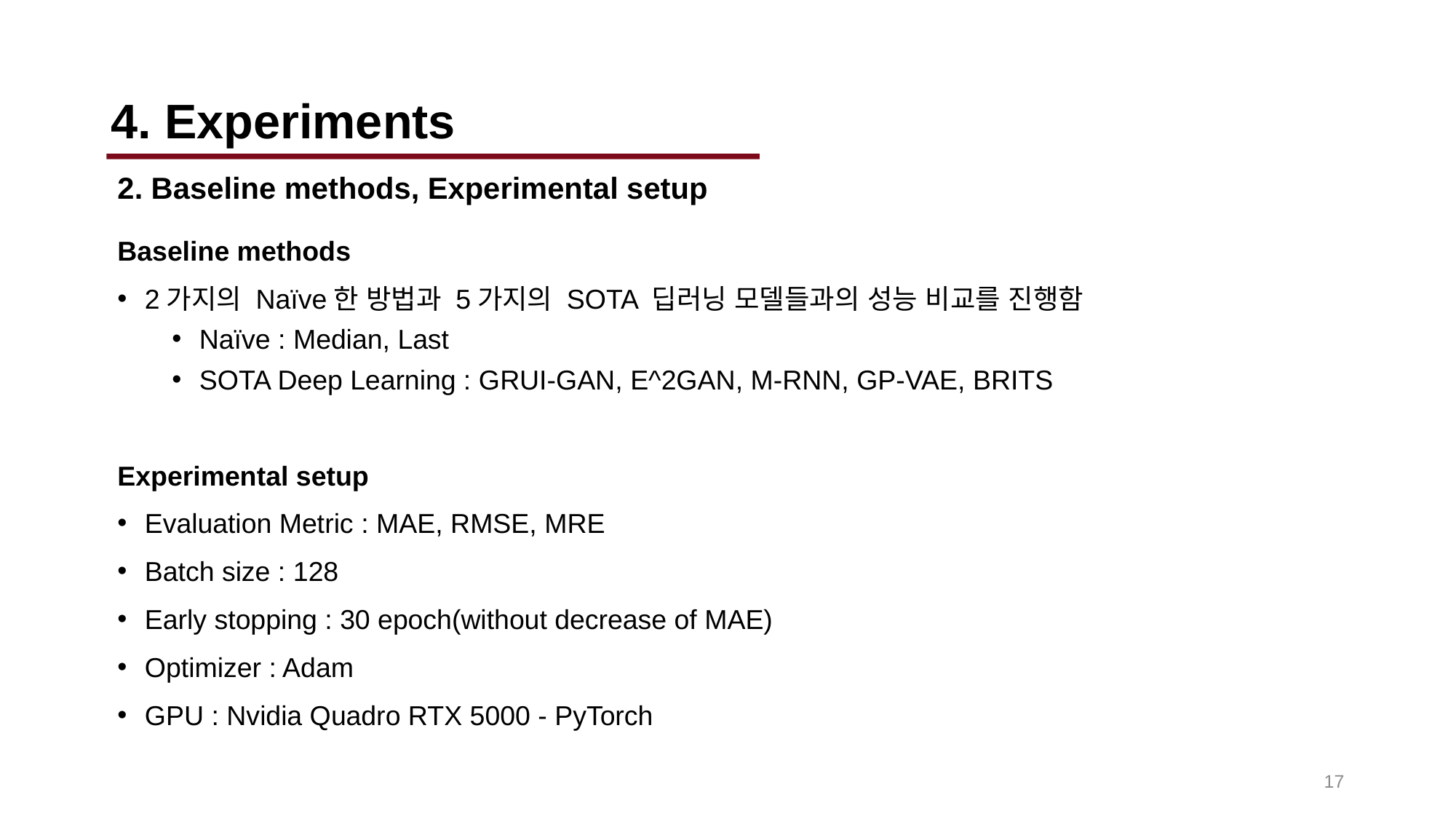

# 4. Experiments

2. Baseline methods, Experimental setup
Baseline methods
2가지의 Naïve한 방법과 5가지의 SOTA 딥러닝 모델들과의 성능 비교를 진행함
Naïve : Median, Last
SOTA Deep Learning : GRUI-GAN, E^2GAN, M-RNN, GP-VAE, BRITS

Experimental setup
Evaluation Metric : MAE, RMSE, MRE
Batch size : 128
Early stopping : 30 epoch(without decrease of MAE)
Optimizer : Adam
GPU : Nvidia Quadro RTX 5000 - PyTorch

17